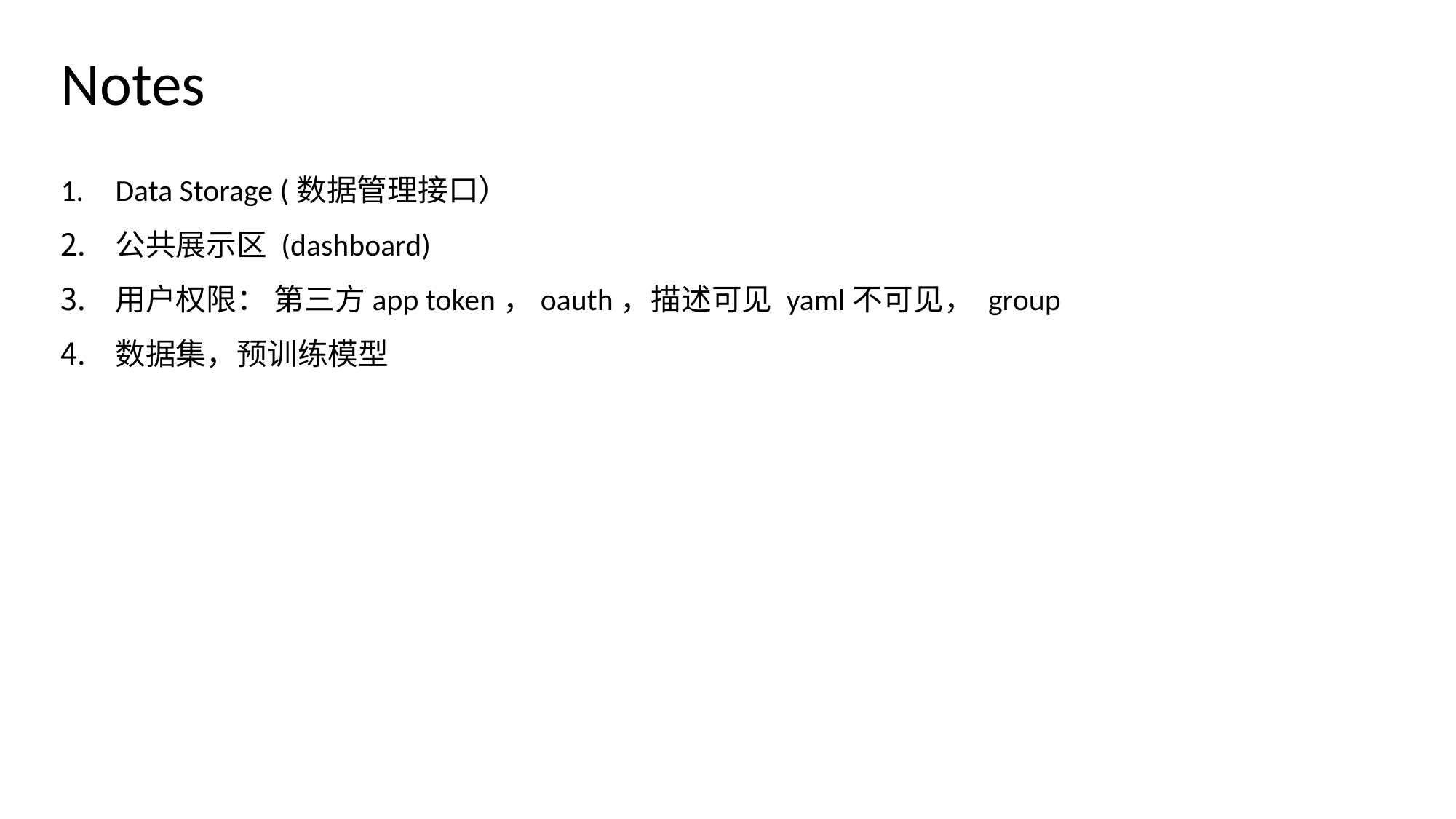

# Notes
Data Storage (数据管理接口）
公共展示区 (dashboard)
用户权限： 第三方app token，oauth，描述可见 yaml不可见， group
数据集，预训练模型